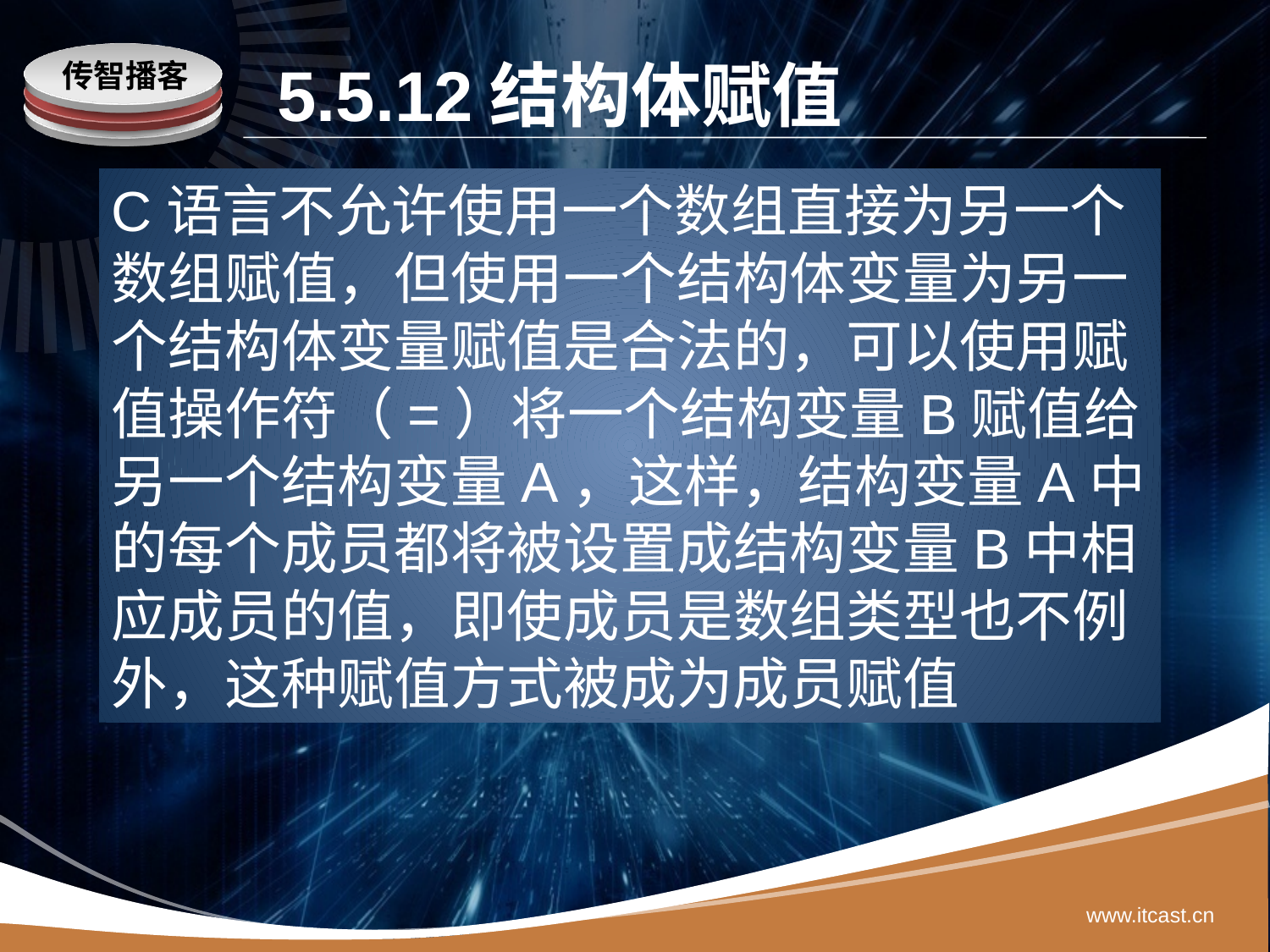

# 5.5.12结构体赋值
C语言不允许使用一个数组直接为另一个数组赋值，但使用一个结构体变量为另一个结构体变量赋值是合法的，可以使用赋值操作符（=）将一个结构变量B赋值给另一个结构变量A，这样，结构变量A中的每个成员都将被设置成结构变量B中相应成员的值，即使成员是数组类型也不例外，这种赋值方式被成为成员赋值
www.itcast.cn